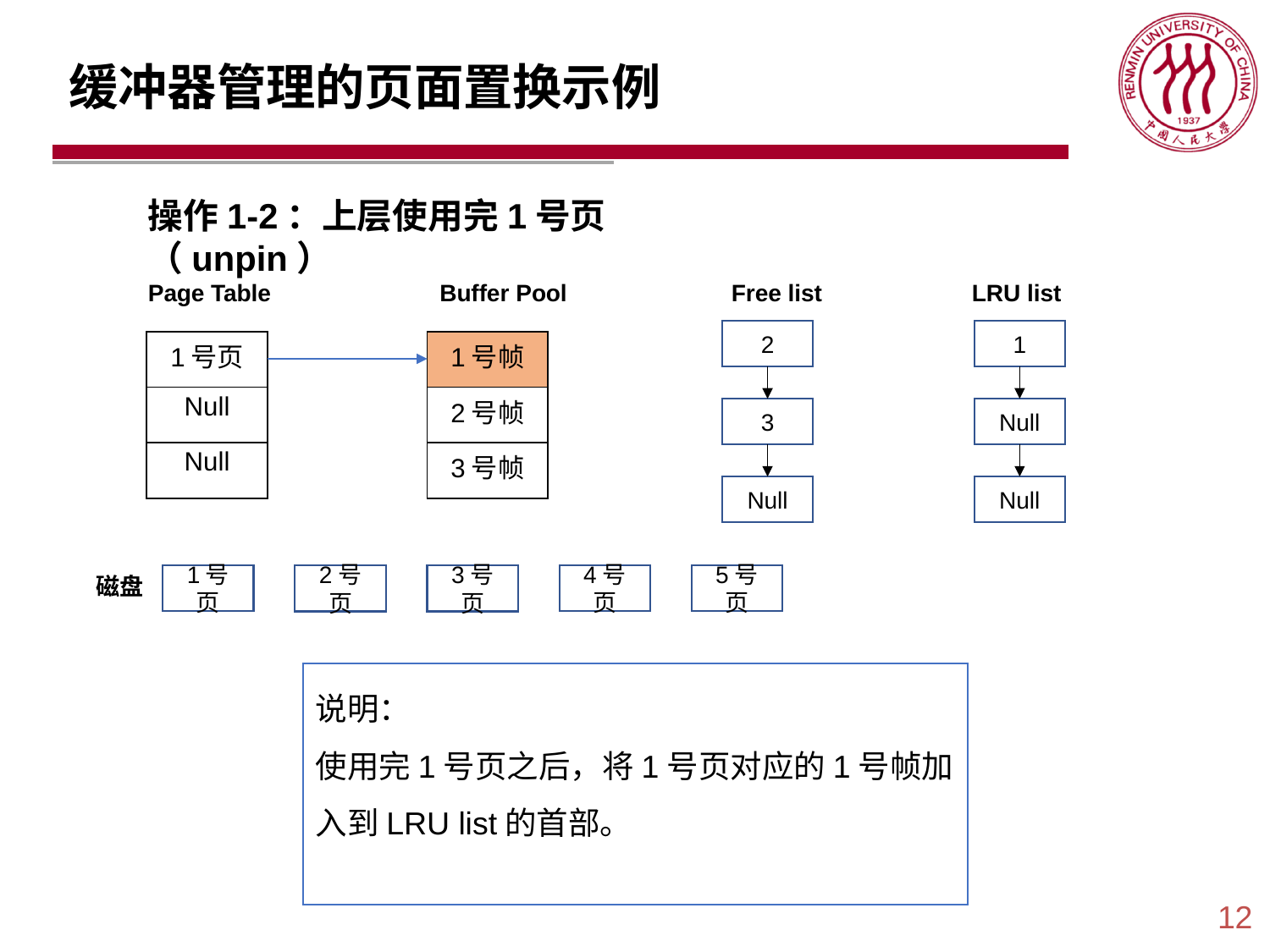

# 缓冲器管理的页面置换示例
操作1-2：上层使用完1号页（unpin）
LRU list
Page Table
Buffer Pool
Free list
2
1
| 1号页 |
| --- |
| Null |
| Null |
| 1号帧 |
| --- |
| 2号帧 |
| 3号帧 |
3
Null
Null
Null
磁盘
5号页
4号页
1号页
3号页
2号页
说明：
使用完1号页之后，将1号页对应的1号帧加入到LRU list的首部。